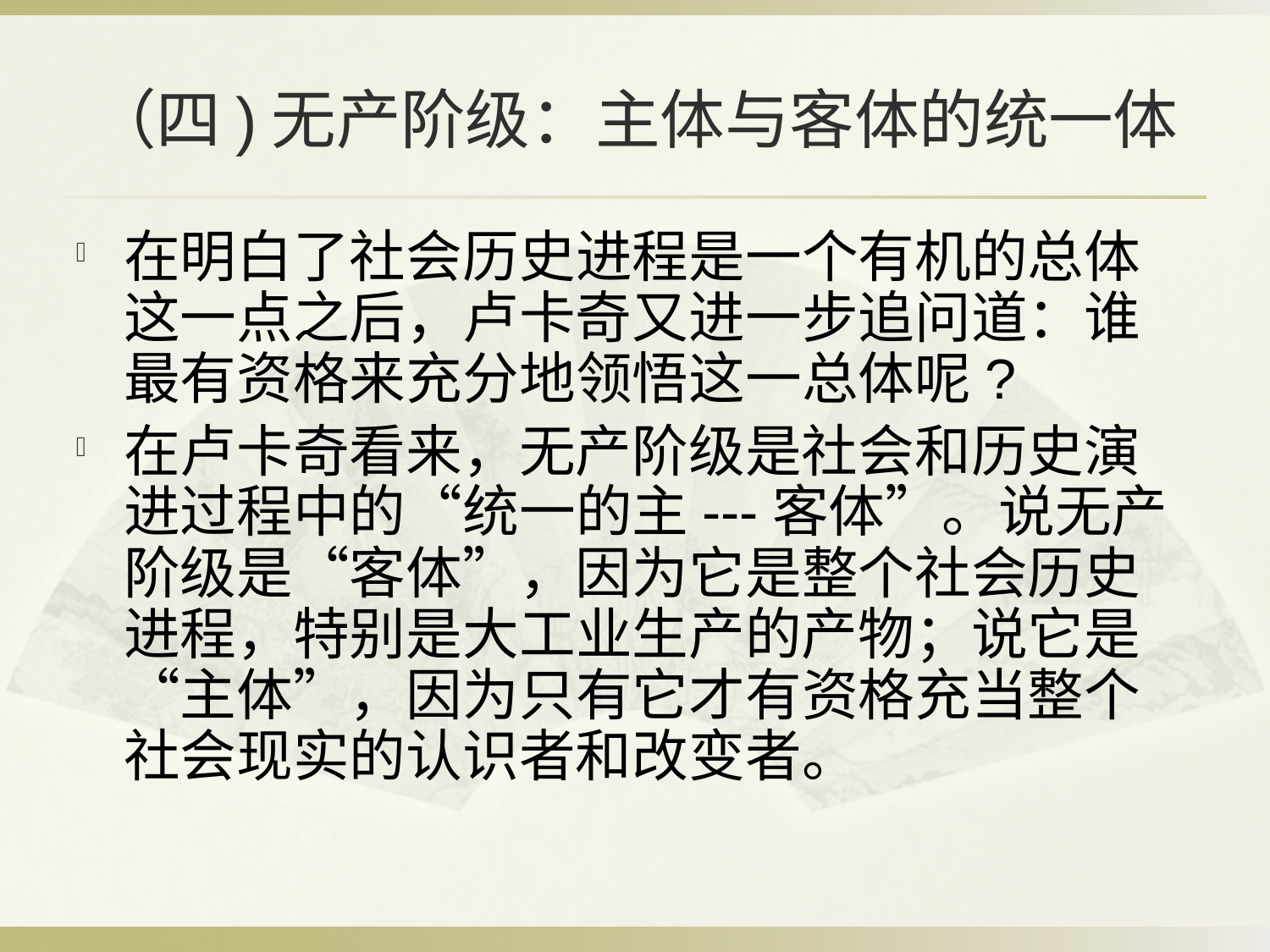

# （四)无产阶级：主体与客体的统一体
在明白了社会历史进程是一个有机的总体这一点之后，卢卡奇又进一步追问道：谁最有资格来充分地领悟这一总体呢?
在卢卡奇看来，无产阶级是社会和历史演进过程中的“统一的主---客体”。说无产阶级是“客体”，因为它是整个社会历史进程，特别是大工业生产的产物；说它是“主体”，因为只有它才有资格充当整个社会现实的认识者和改变者。